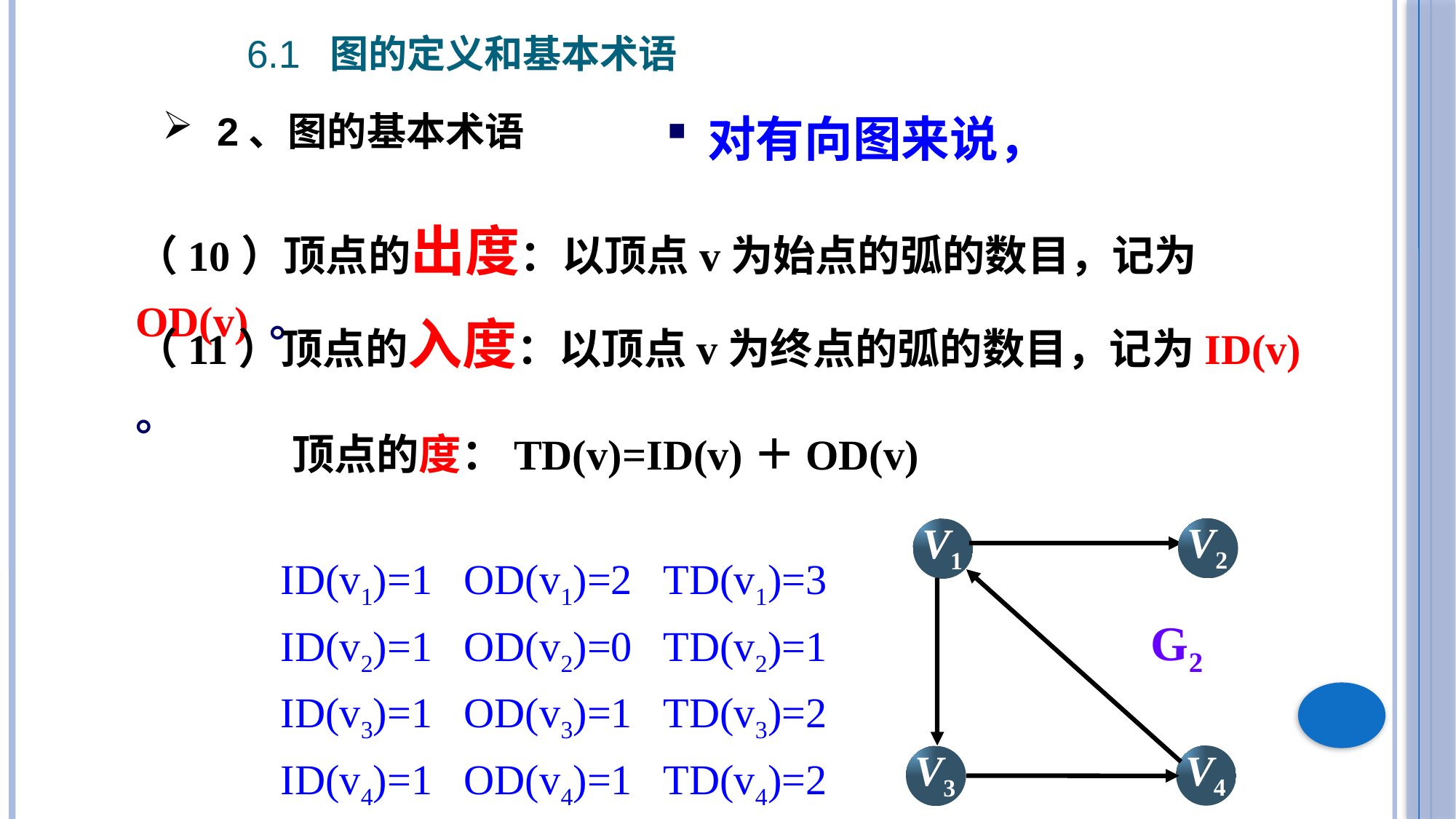

6.1  图的定义和基本术语
2、图的基本术语
对有向图来说，
（10）顶点的出度：以顶点v为始点的弧的数目，记为OD(v) 。
（11）顶点的入度：以顶点v为终点的弧的数目，记为ID(v) 。
 顶点的度：TD(v)=ID(v)＋OD(v)
V2
V1

G2
V4
V3

ID(v1)=1   OD(v1)=2   TD(v1)=3
ID(v2)=1   OD(v2)=0   TD(v2)=1
ID(v3)=1   OD(v3)=1   TD(v3)=2
ID(v4)=1   OD(v4)=1   TD(v4)=2